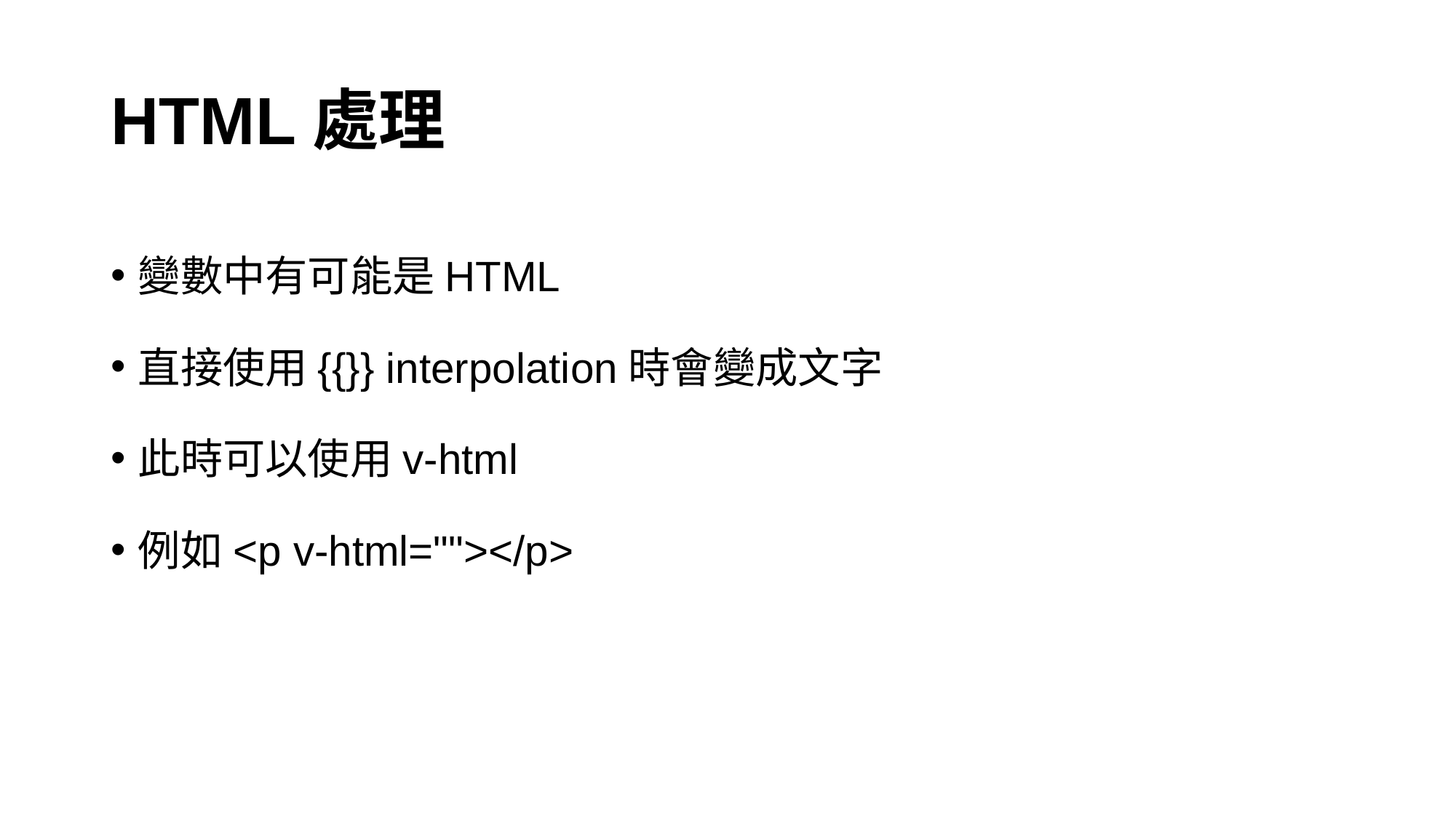

# HTML處理
變數中有可能是HTML
直接使用{{}} interpolation時會變成文字
此時可以使用v-html
例如<p v-html=""></p>